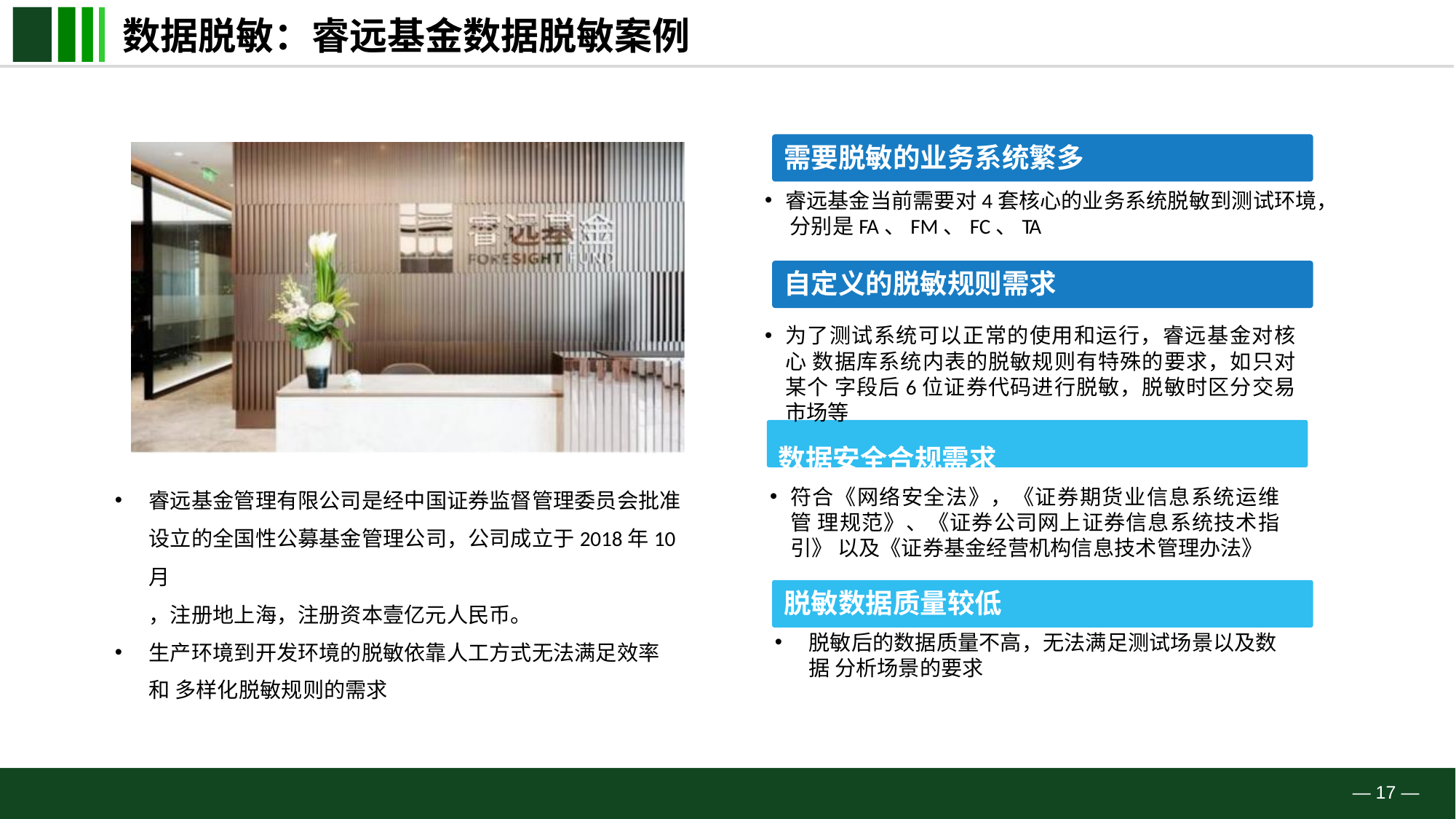

# 数据脱敏：睿远基金数据脱敏案例
需要脱敏的业务系统繁多
睿远基金当前需要对4套核心的业务系统脱敏到测试环境， 分别是FA、FM、FC、TA

自定义的脱敏规则需求
为了测试系统可以正常的使用和运行，睿远基金对核心 数据库系统内表的脱敏规则有特殊的要求，如只对某个 字段后6位证券代码进行脱敏，脱敏时区分交易市场等

数据安全合规需求
符合《网络安全法》，《证券期货业信息系统运维管 理规范》、《证券公司网上证券信息系统技术指引》 以及《证券基金经营机构信息技术管理办法》

睿远基金管理有限公司是经中国证券监督管理委员会批准 设立的全国性公募基金管理公司，公司成立于2018年10月
，注册地上海，注册资本壹亿元人民币。
生产环境到开发环境的脱敏依靠人工方式无法满足效率和 多样化脱敏规则的需求
脱敏数据质量较低
脱敏后的数据质量不高，无法满足测试场景以及数据 分析场景的要求

— 17 —